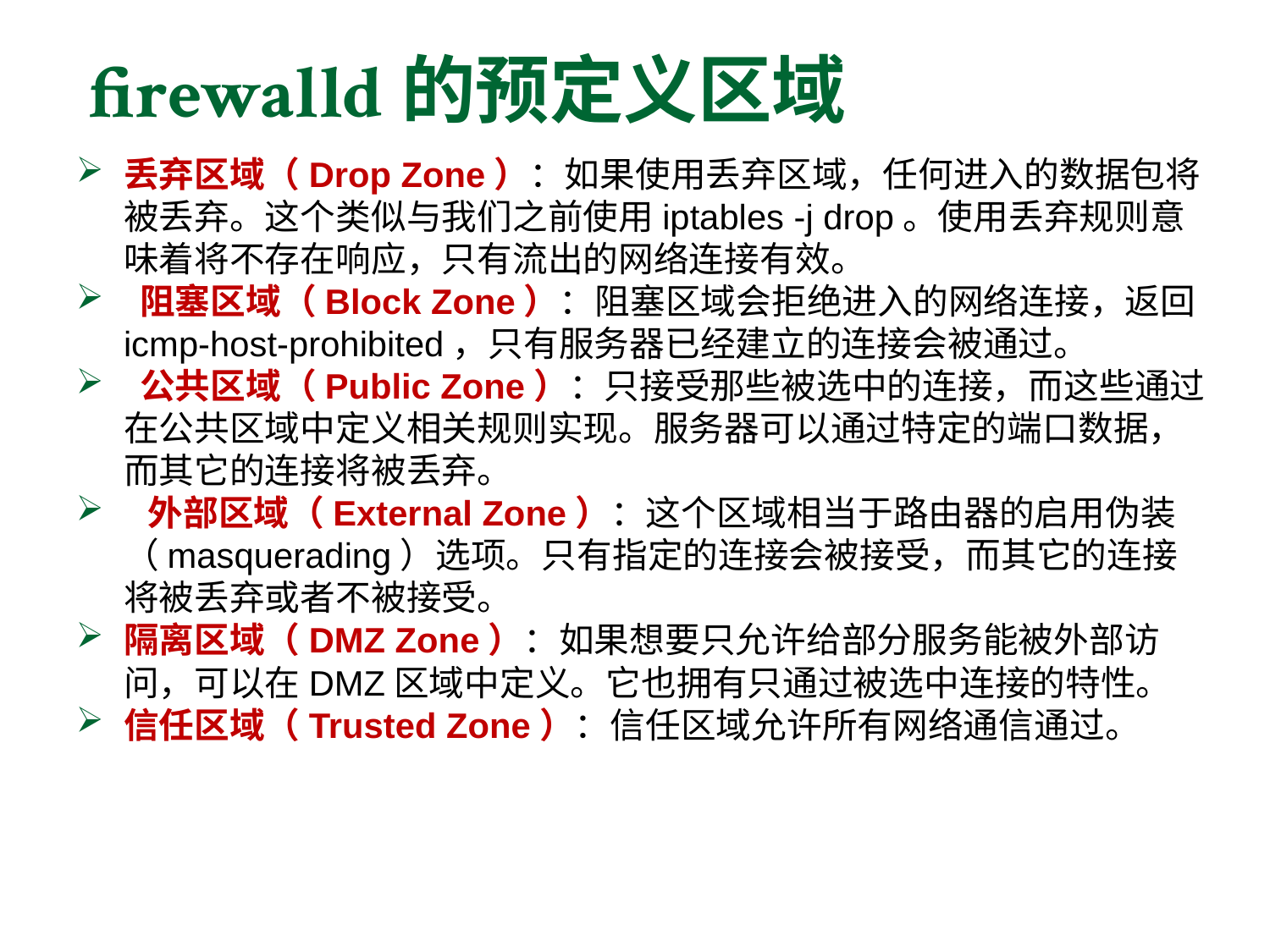

# firewalld的预定义区域
丢弃区域（Drop Zone）：如果使用丢弃区域，任何进入的数据包将被丢弃。这个类似与我们之前使用iptables -j drop。使用丢弃规则意味着将不存在响应，只有流出的网络连接有效。
 阻塞区域（Block Zone）：阻塞区域会拒绝进入的网络连接，返回icmp-host-prohibited，只有服务器已经建立的连接会被通过。
 公共区域（Public Zone）：只接受那些被选中的连接，而这些通过在公共区域中定义相关规则实现。服务器可以通过特定的端口数据，而其它的连接将被丢弃。
  外部区域（External Zone）：这个区域相当于路由器的启用伪装（masquerading）选项。只有指定的连接会被接受，而其它的连接将被丢弃或者不被接受。
隔离区域（DMZ Zone）：如果想要只允许给部分服务能被外部访问，可以在DMZ区域中定义。它也拥有只通过被选中连接的特性。
信任区域（Trusted Zone）：信任区域允许所有网络通信通过。